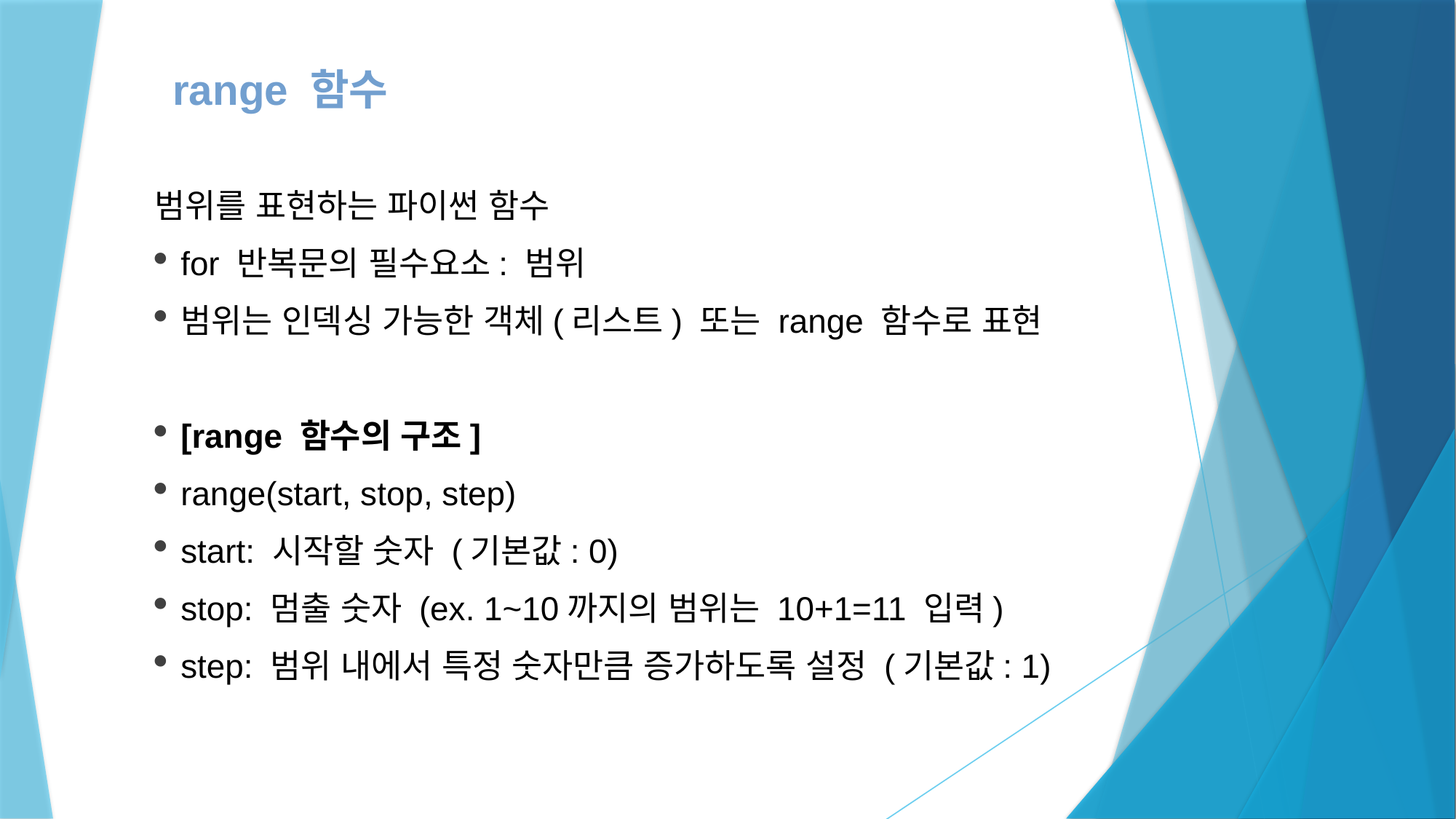

range 함수
범위를 표현하는 파이썬 함수
for 반복문의 필수요소: 범위
범위는 인덱싱 가능한 객체(리스트) 또는 range 함수로 표현

[range 함수의 구조]
range(start, stop, step)
start: 시작할 숫자 (기본값: 0)
stop: 멈출 숫자 (ex. 1~10까지의 범위는 10+1=11 입력)
step: 범위 내에서 특정 숫자만큼 증가하도록 설정 (기본값: 1)